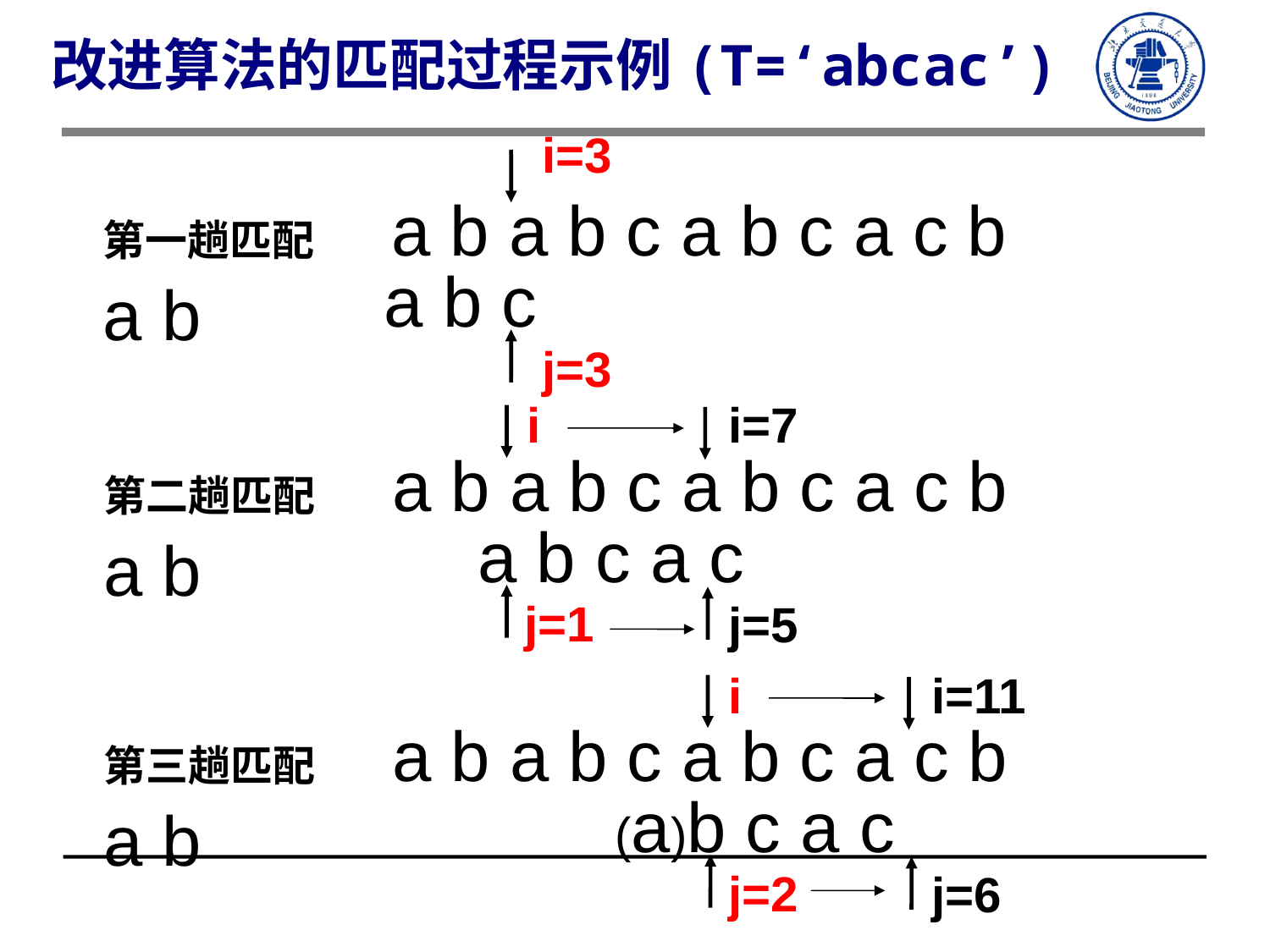

改进算法的匹配过程示例(T=‘abcac’)
i=3

第一趟匹配       a b a b c a b c a c b a b
a b c

j=3
i
i=7

第二趟匹配       a b a b c a b c a c b a b
a b c a c

j=1

j=5

i
i=11

第三趟匹配       a b a b c a b c a c b a b
 (a)b c a c

j=2

j=6